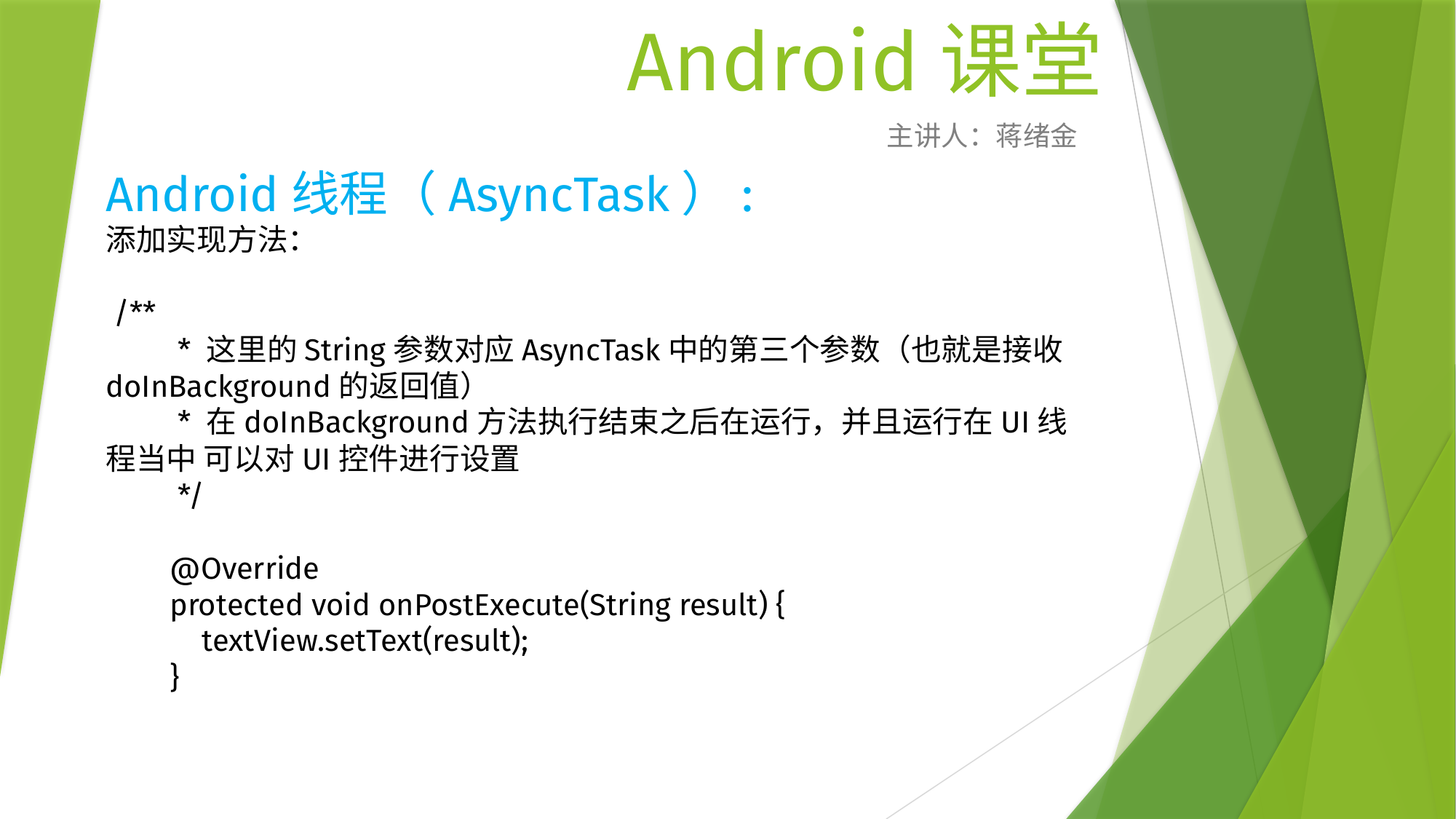

# Android课堂
主讲人：蒋绪金
Android线程（AsyncTask）:
添加实现方法：

 /**
         * 这里的String参数对应AsyncTask中的第三个参数（也就是接收doInBackground的返回值）
         * 在doInBackground方法执行结束之后在运行，并且运行在UI线程当中 可以对UI控件进行设置
         */

        @Override
        protected void onPostExecute(String result) {
            textView.setText(result);
        }